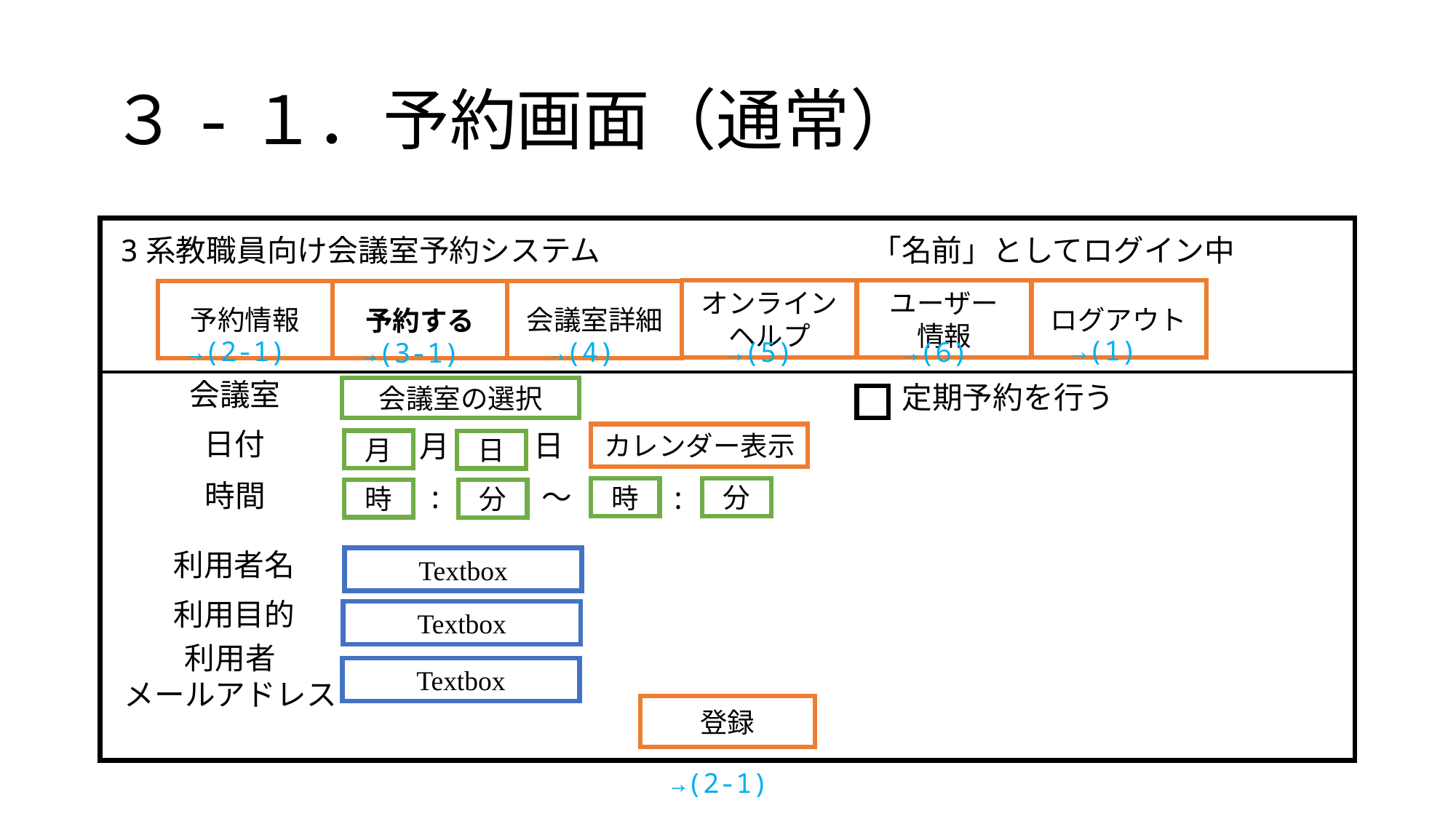

# ３-１．予約画面（通常）

3系教職員向け会議室予約システム
「名前」としてログイン中
ユーザー
情報
ログアウト
オンラインヘルプ
予約情報
会議室詳細
予約する
→(1)
→(2-1)
→(4)
→(5)
→(6)
→(3-1)
会議室
定期予約を行う
会議室の選択

日付
日
月
カレンダー表示
月
日
時間
:
～
:
分
時
時
分
利用者名
Textbox
利用目的
Textbox
利用者
メールアドレス
Textbox
登録
→(2-1)